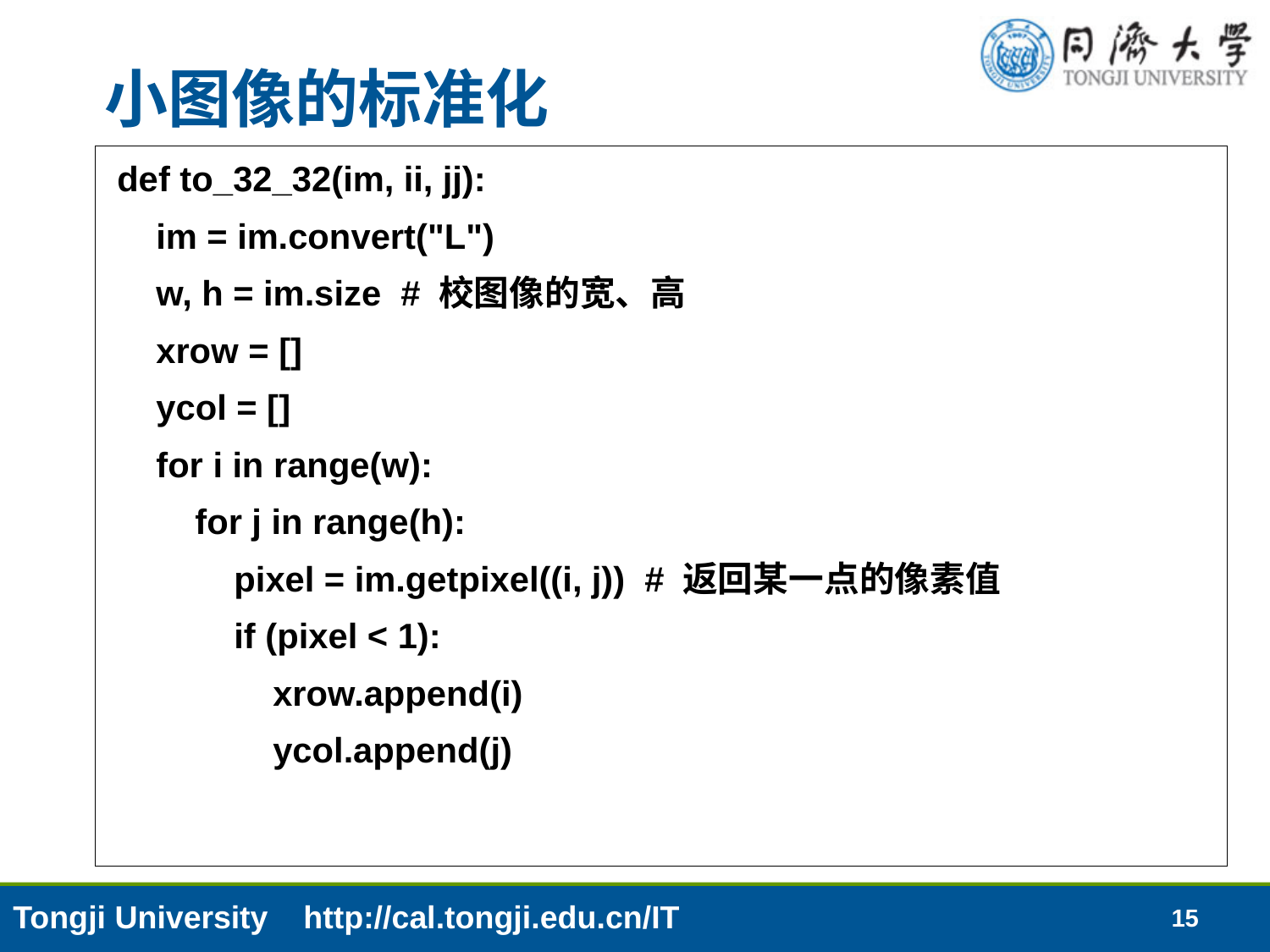

# 小图像的标准化
def to_32_32(im, ii, jj):
    im = im.convert("L")
    w, h = im.size  # 校图像的宽、高
    xrow = []
    ycol = []
    for i in range(w):
        for j in range(h):
            pixel = im.getpixel((i, j))  # 返回某一点的像素值
            if (pixel < 1):
                xrow.append(i)
                ycol.append(j)